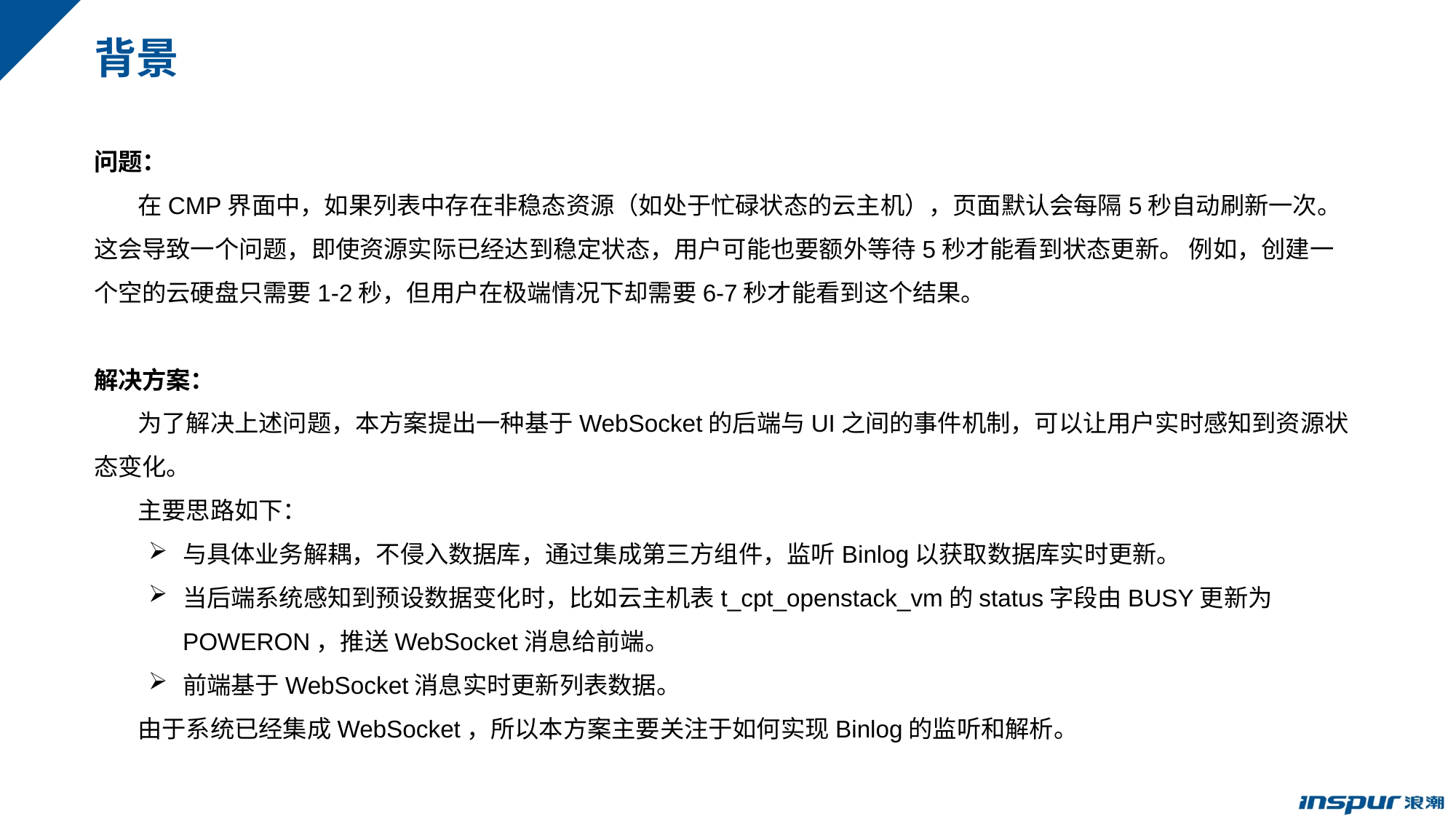

# 背景
问题：
       在CMP界面中，如果列表中存在非稳态资源（如处于忙碌状态的云主机），页面默认会每隔5秒自动刷新一次。 这会导致一个问题，即使资源实际已经达到稳定状态，用户可能也要额外等待5秒才能看到状态更新。 例如，创建一个空的云硬盘只需要1-2秒，但用户在极端情况下却需要6-7秒才能看到这个结果。

解决方案：
       为了解决上述问题，本方案提出一种基于WebSocket的后端与UI之间的事件机制，可以让用户实时感知到资源状态变化。
       主要思路如下：
与具体业务解耦，不侵入数据库，通过集成第三方组件，监听Binlog以获取数据库实时更新。
当后端系统感知到预设数据变化时，比如云主机表t_cpt_openstack_vm的status字段由BUSY更新为POWERON，推送WebSocket消息给前端。
前端基于WebSocket消息实时更新列表数据。
       由于系统已经集成WebSocket，所以本方案主要关注于如何实现Binlog的监听和解析。